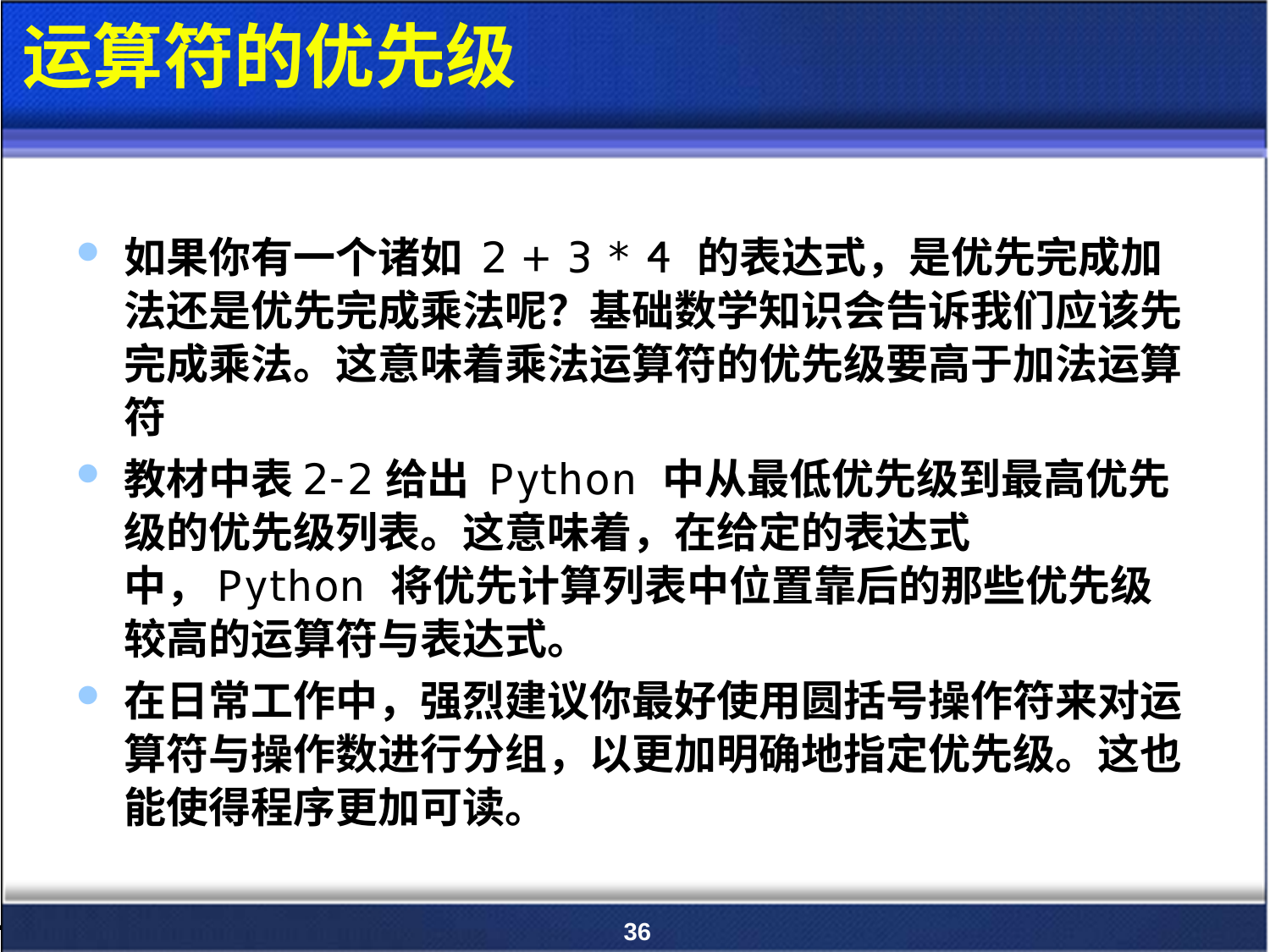

# 运算符的优先级
如果你有一个诸如 2 + 3 * 4 的表达式，是优先完成加法还是优先完成乘法呢？基础数学知识会告诉我们应该先完成乘法。这意味着乘法运算符的优先级要高于加法运算符
教材中表2-2给出 Python 中从最低优先级到最高优先级的优先级列表。这意味着，在给定的表达式中，Python 将优先计算列表中位置靠后的那些优先级较高的运算符与表达式。
在日常工作中，强烈建议你最好使用圆括号操作符来对运算符与操作数进行分组，以更加明确地指定优先级。这也能使得程序更加可读。
36